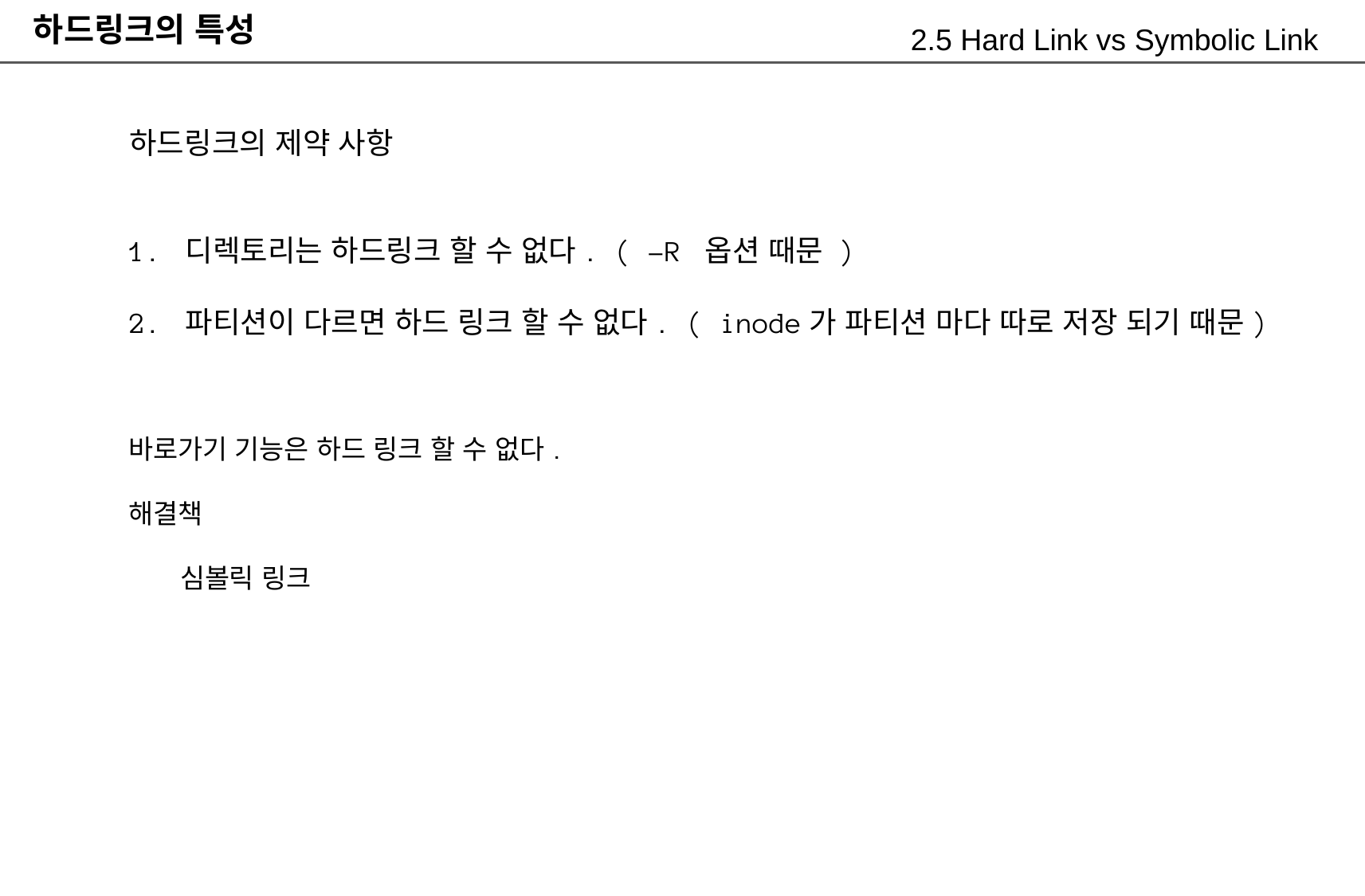

# 하드링크의 특성
2.5 Hard Link vs Symbolic Link
하드링크의 제약 사항

1. 디렉토리는 하드링크 할 수 없다. ( -R 옵션 때문 )

2. 파티션이 다르면 하드 링크 할 수 없다. ( inode가 파티션 마다 따로 저장 되기 때문)
바로가기 기능은 하드 링크 할 수 없다.

해결책

      심볼릭 링크